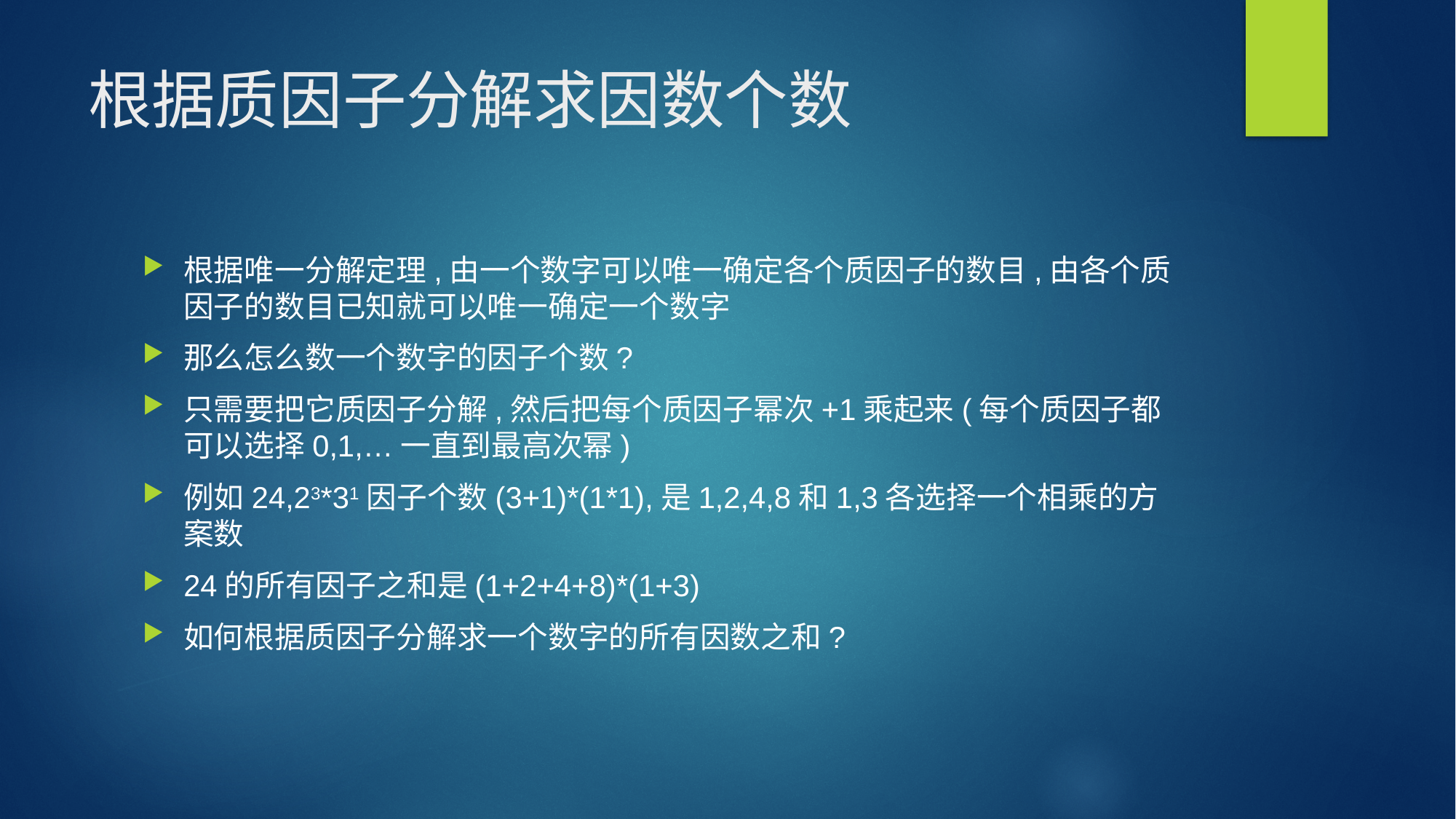

# 根据质因子分解求因数个数
根据唯一分解定理,由一个数字可以唯一确定各个质因子的数目,由各个质因子的数目已知就可以唯一确定一个数字
那么怎么数一个数字的因子个数?
只需要把它质因子分解,然后把每个质因子幂次+1乘起来(每个质因子都可以选择0,1,…一直到最高次幂)
例如24,23*31因子个数(3+1)*(1*1),是1,2,4,8和1,3各选择一个相乘的方案数
24的所有因子之和是(1+2+4+8)*(1+3)
如何根据质因子分解求一个数字的所有因数之和?